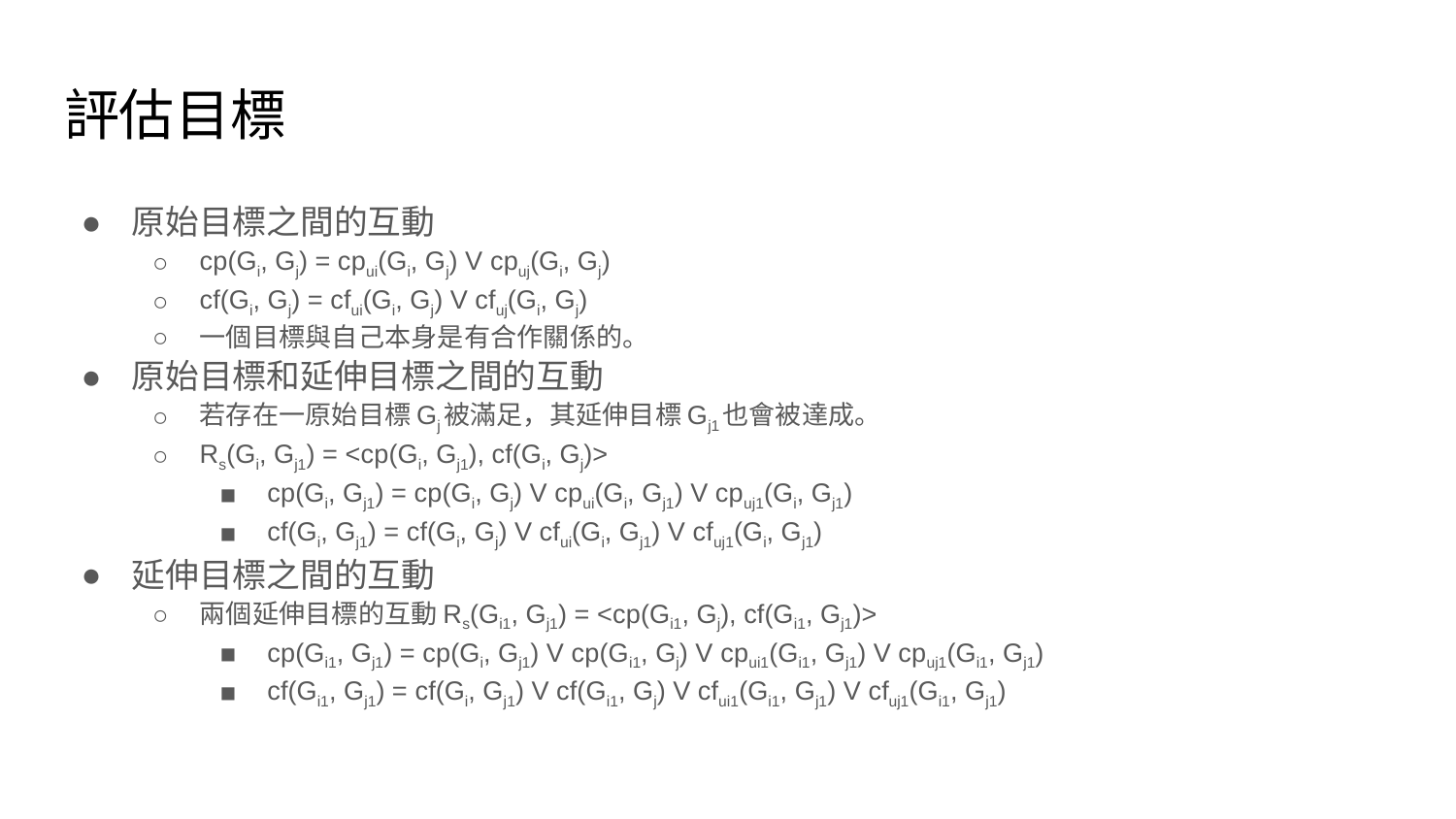

# 評估目標
原始目標之間的互動
cp(Gi, Gj) = cpui(Gi, Gj) V cpuj(Gi, Gj)
cf(Gi, Gj) = cfui(Gi, Gj) V cfuj(Gi, Gj)
一個目標與自己本身是有合作關係的。
原始目標和延伸目標之間的互動
若存在一原始目標Gj被滿足，其延伸目標Gj1也會被達成。
Rs(Gi, Gj1) = <cp(Gi, Gj1), cf(Gi, Gj)>
cp(Gi, Gj1) = cp(Gi, Gj) V cpui(Gi, Gj1) V cpuj1(Gi, Gj1)
cf(Gi, Gj1) = cf(Gi, Gj) V cfui(Gi, Gj1) V cfuj1(Gi, Gj1)
延伸目標之間的互動
兩個延伸目標的互動Rs(Gi1, Gj1) = <cp(Gi1, Gj), cf(Gi1, Gj1)>
cp(Gi1, Gj1) = cp(Gi, Gj1) V cp(Gi1, Gj) V cpui1(Gi1, Gj1) V cpuj1(Gi1, Gj1)
cf(Gi1, Gj1) = cf(Gi, Gj1) V cf(Gi1, Gj) V cfui1(Gi1, Gj1) V cfuj1(Gi1, Gj1)